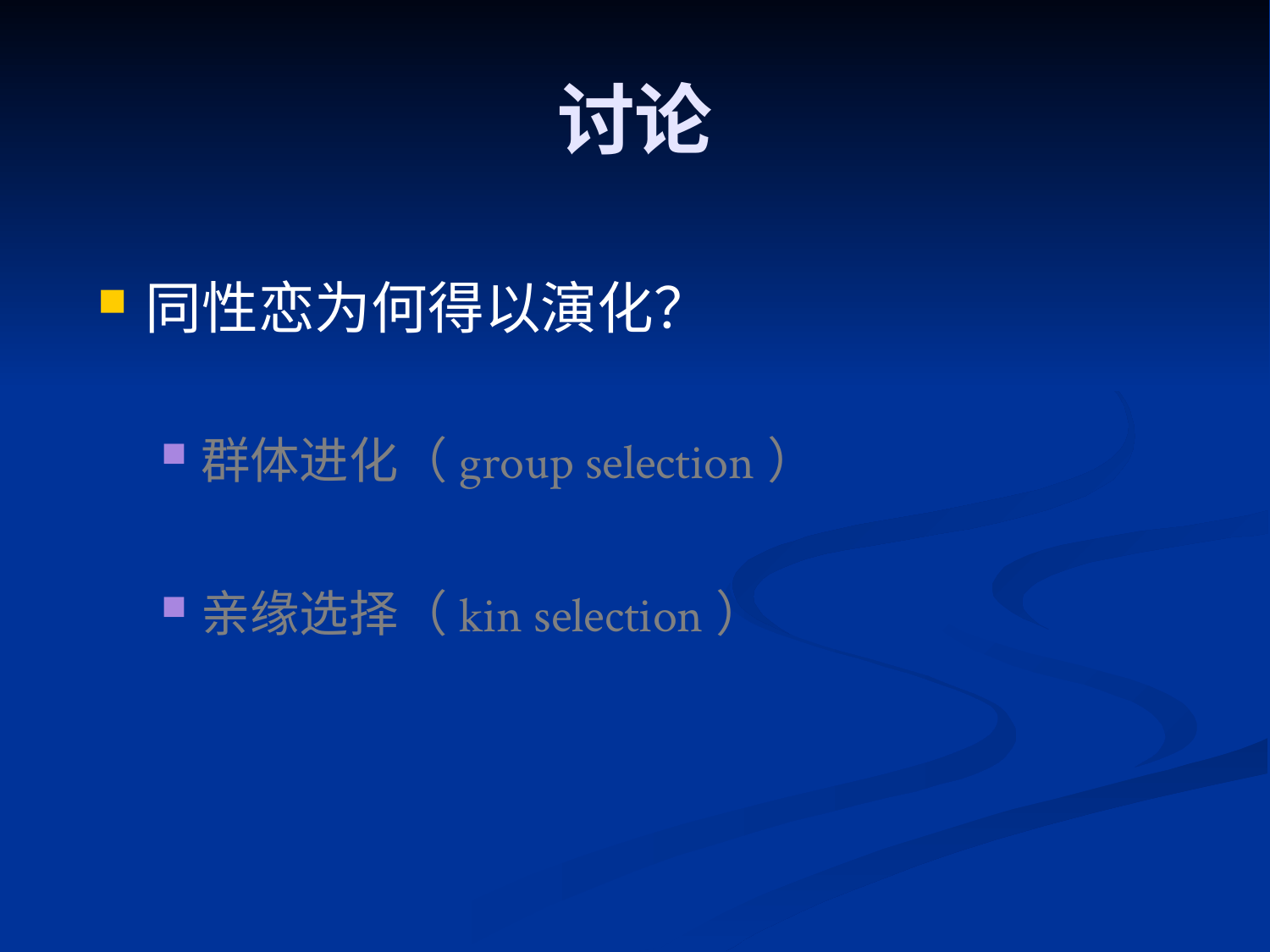

# 讨论
同性恋为何得以演化？

群体进化（group selection）

亲缘选择（kin selection）